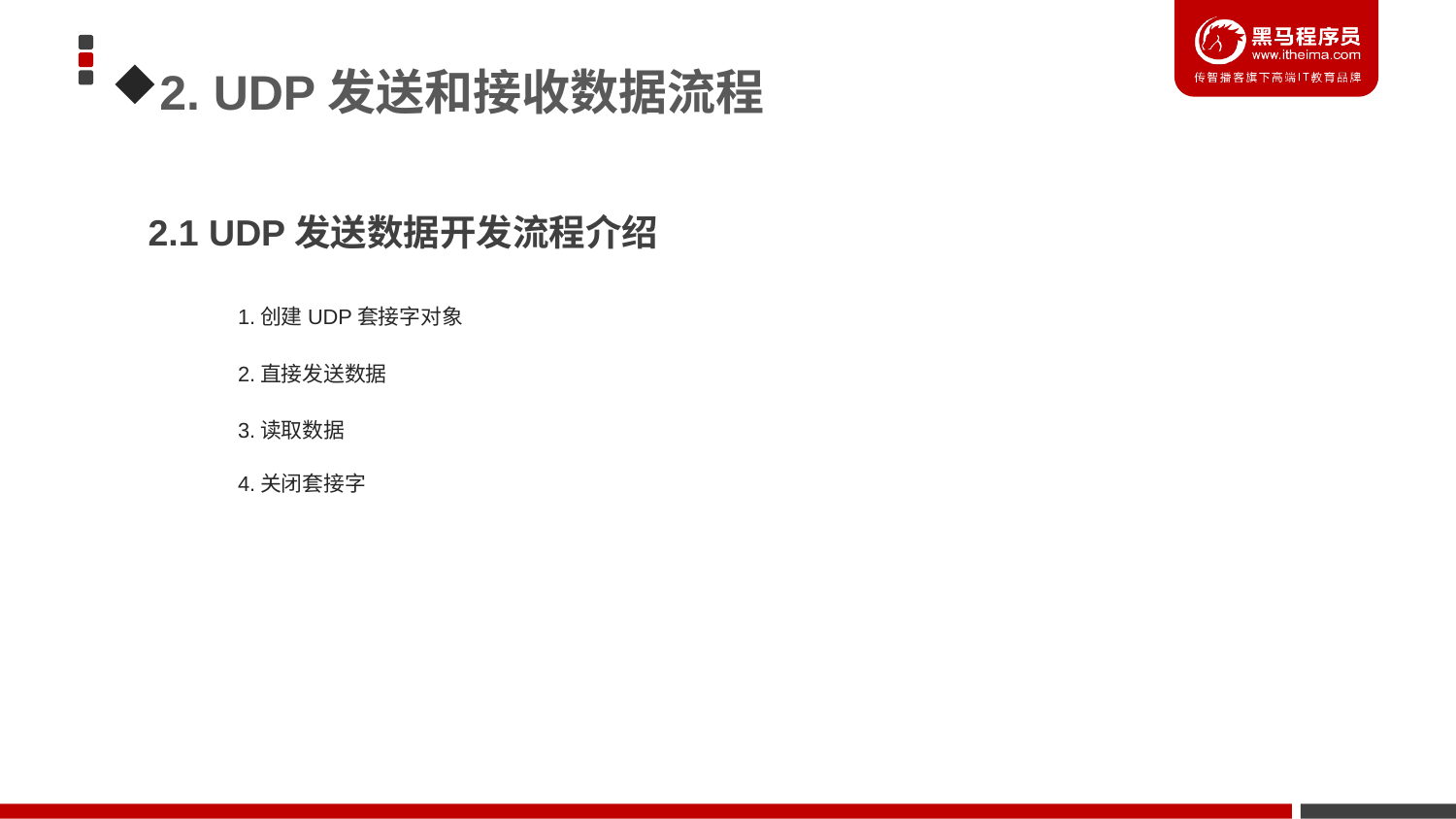

2. UDP发送和接收数据流程
2.1 UDP发送数据开发流程介绍
1.创建UDP套接字对象
2.直接发送数据
3.读取数据
4.关闭套接字